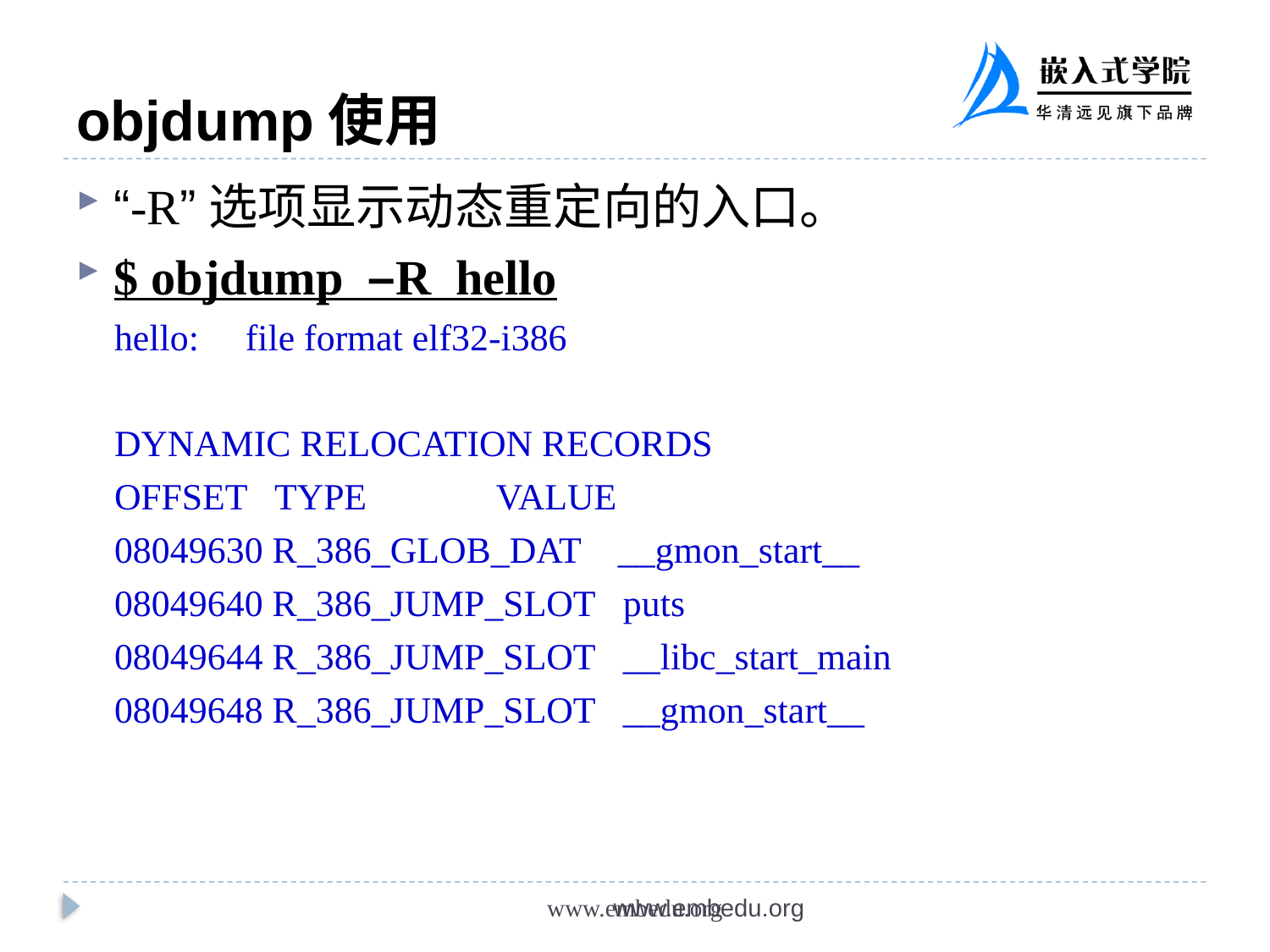

# objdump使用
“-R”选项显示动态重定向的入口。
$ objdump  –R  hello
hello:     file format elf32-i386

DYNAMIC RELOCATION RECORDS
OFFSET   TYPE              VALUE
08049630 R_386_GLOB_DAT    __gmon_start__
08049640 R_386_JUMP_SLOT   puts
08049644 R_386_JUMP_SLOT   __libc_start_main
08049648 R_386_JUMP_SLOT   __gmon_start__

www.embedu.org
www.embedu.org